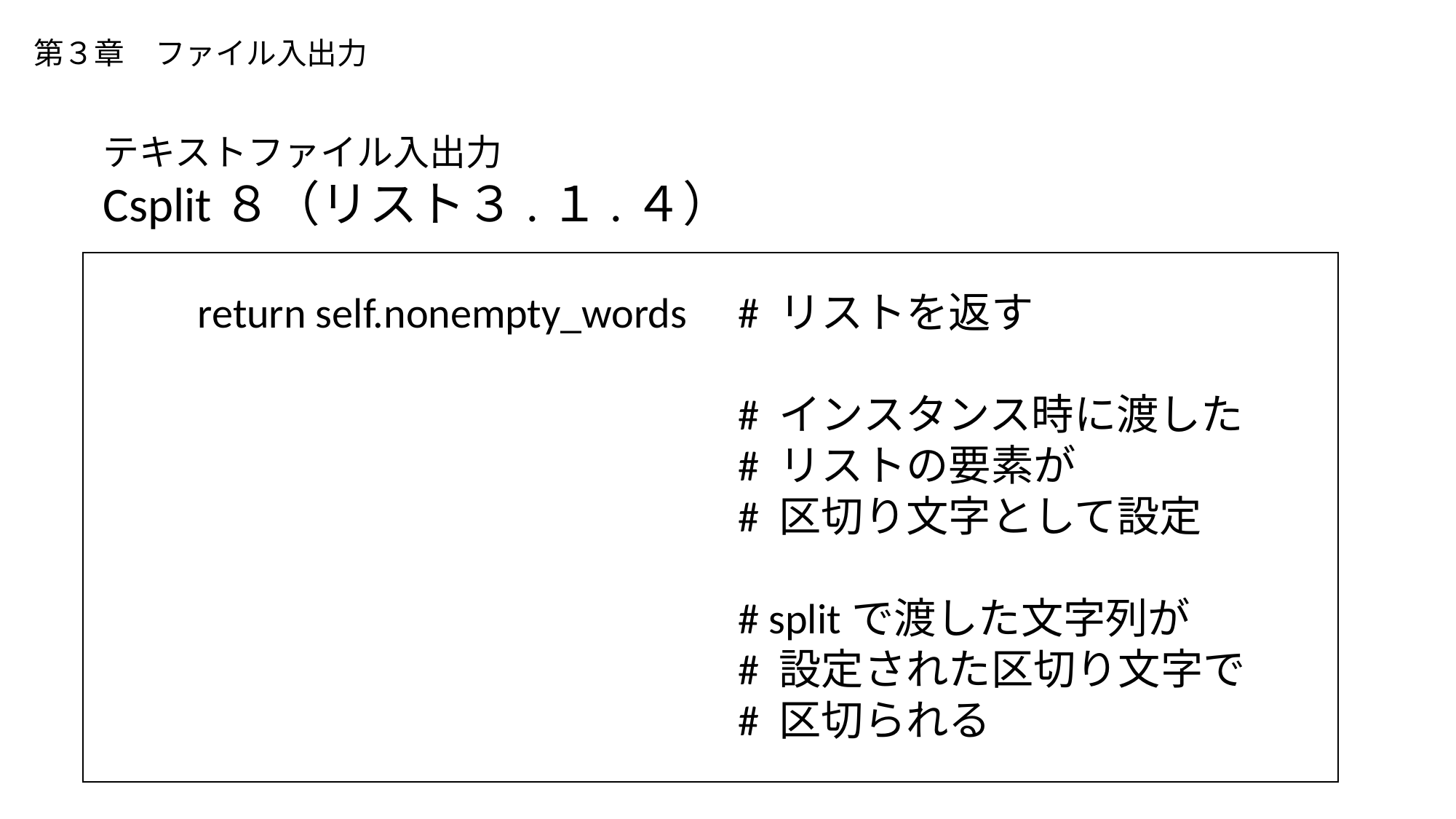

# 第３章　ファイル入出力
テキストファイル入出力
Csplit８（リスト３.１.４）

     return self.nonempty_words
# リストを返す

# インスタンス時に渡した
# リストの要素が
# 区切り文字として設定

# splitで渡した文字列が
# 設定された区切り文字で
# 区切られる